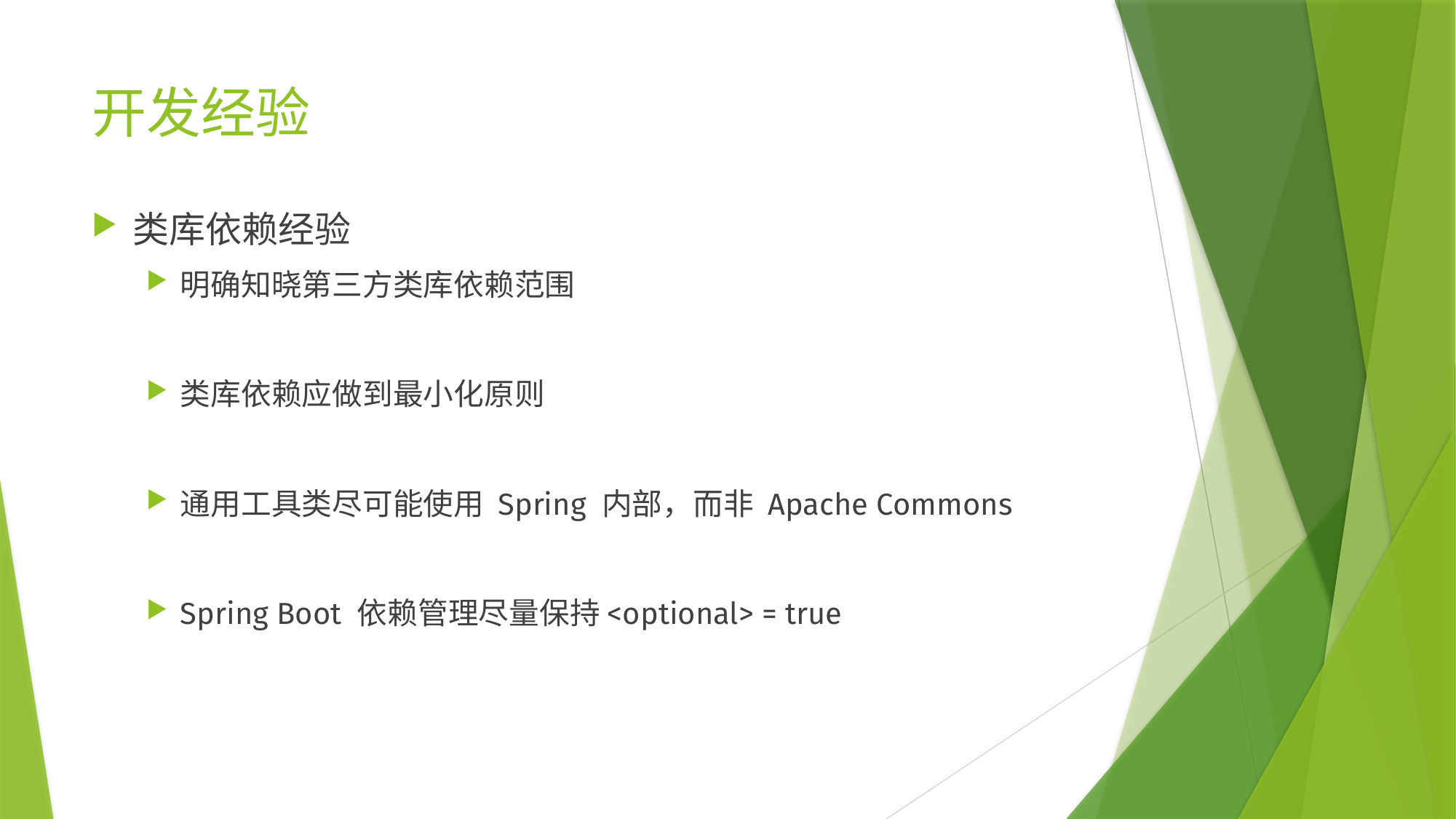

# 开发经验
类库依赖经验
明确知晓第三方类库依赖范围

类库依赖应做到最小化原则

通用工具类尽可能使用 Spring 内部，而非 Apache Commons

Spring Boot 依赖管理尽量保持<optional> = true